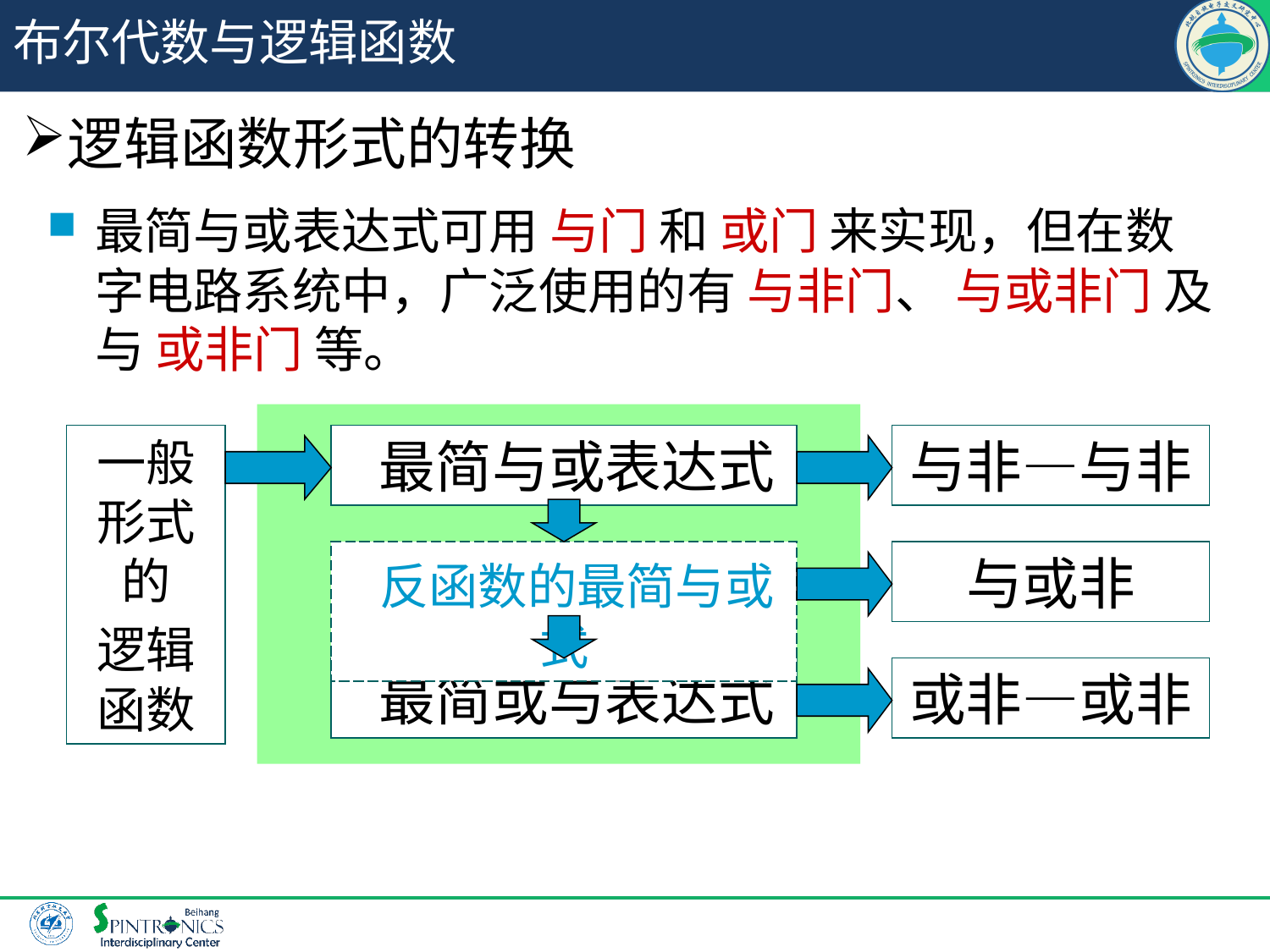

# 布尔代数与逻辑函数
逻辑函数形式的转换
最简与或表达式可用 与门 和 或门 来实现，但在数字电路系统中，广泛使用的有 与非门、 与或非门 及与 或非门 等。

 最简与或表达式
 反函数的最简与或式
 最简或与表达式
一般形式的
逻辑函数
与非—与非

与或非
或非—或非

95